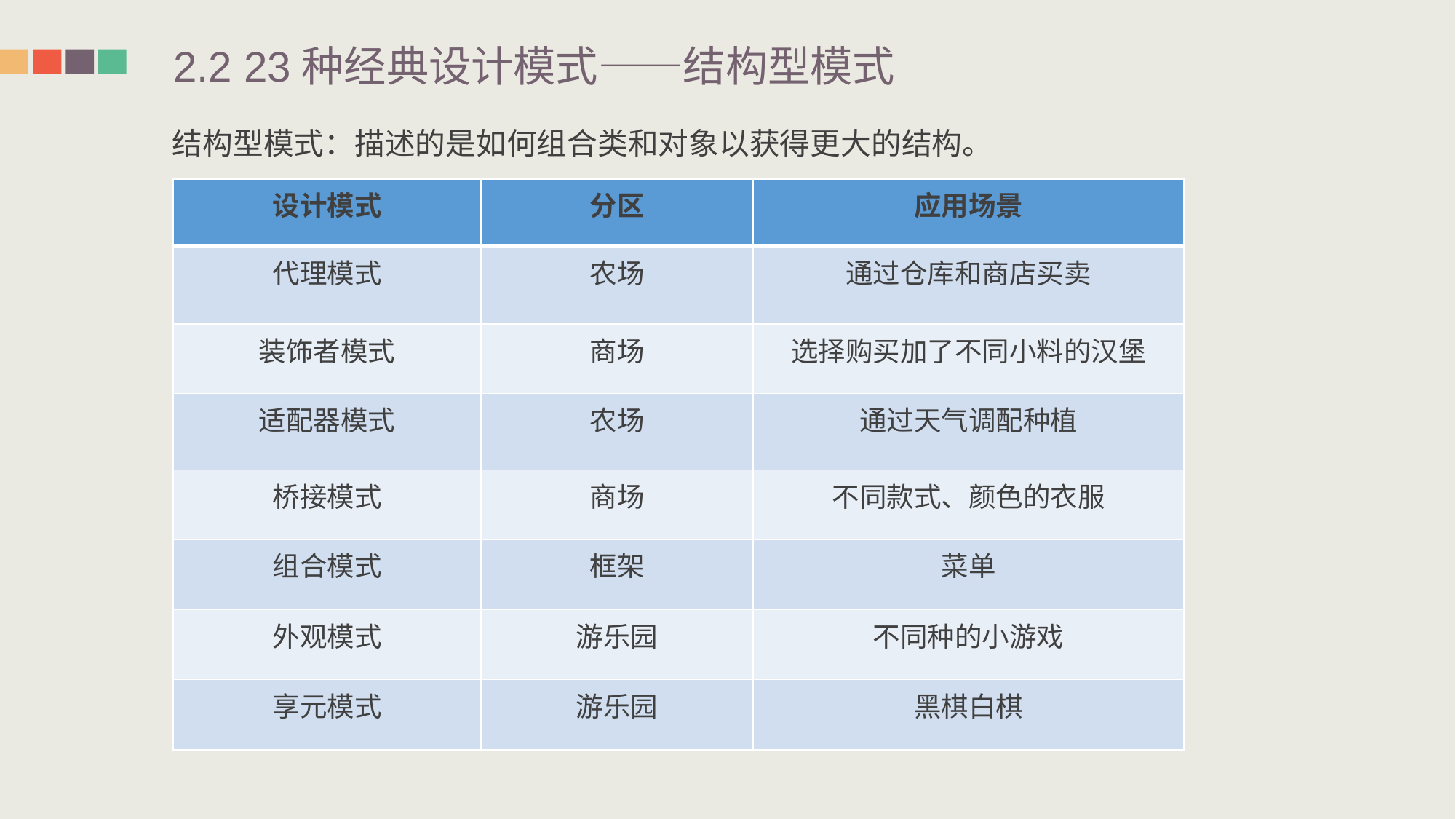

2.2 23种经典设计模式——结构型模式
结构型模式：描述的是如何组合类和对象以获得更大的结构。

| 设计模式 | 分区 | 应用场景 |
| --- | --- | --- |
| 代理模式 | 农场 | 通过仓库和商店买卖 |
| 装饰者模式 | 商场 | 选择购买加了不同小料的汉堡 |
| 适配器模式 | 农场 | 通过天气调配种植 |
| 桥接模式 | 商场 | 不同款式、颜色的衣服 |
| 组合模式 | 框架 | 菜单 |
| 外观模式 | 游乐园 | 不同种的小游戏 |
| 享元模式 | 游乐园 | 黑棋白棋 |